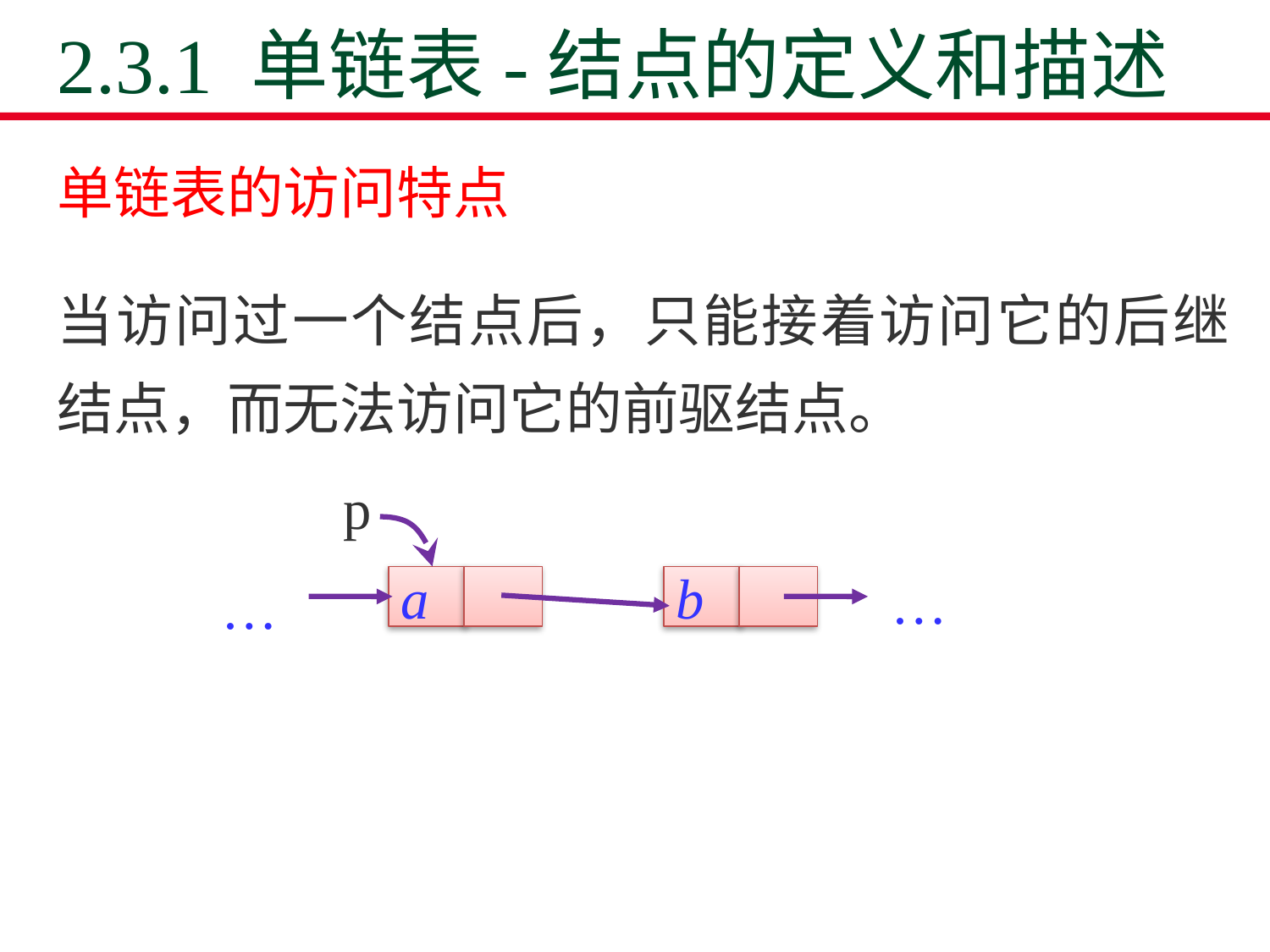

# 2.3.1 单链表-结点的定义和描述
单链表的访问特点
当访问过一个结点后，只能接着访问它的后继结点，而无法访问它的前驱结点。
p

…
…
a

b